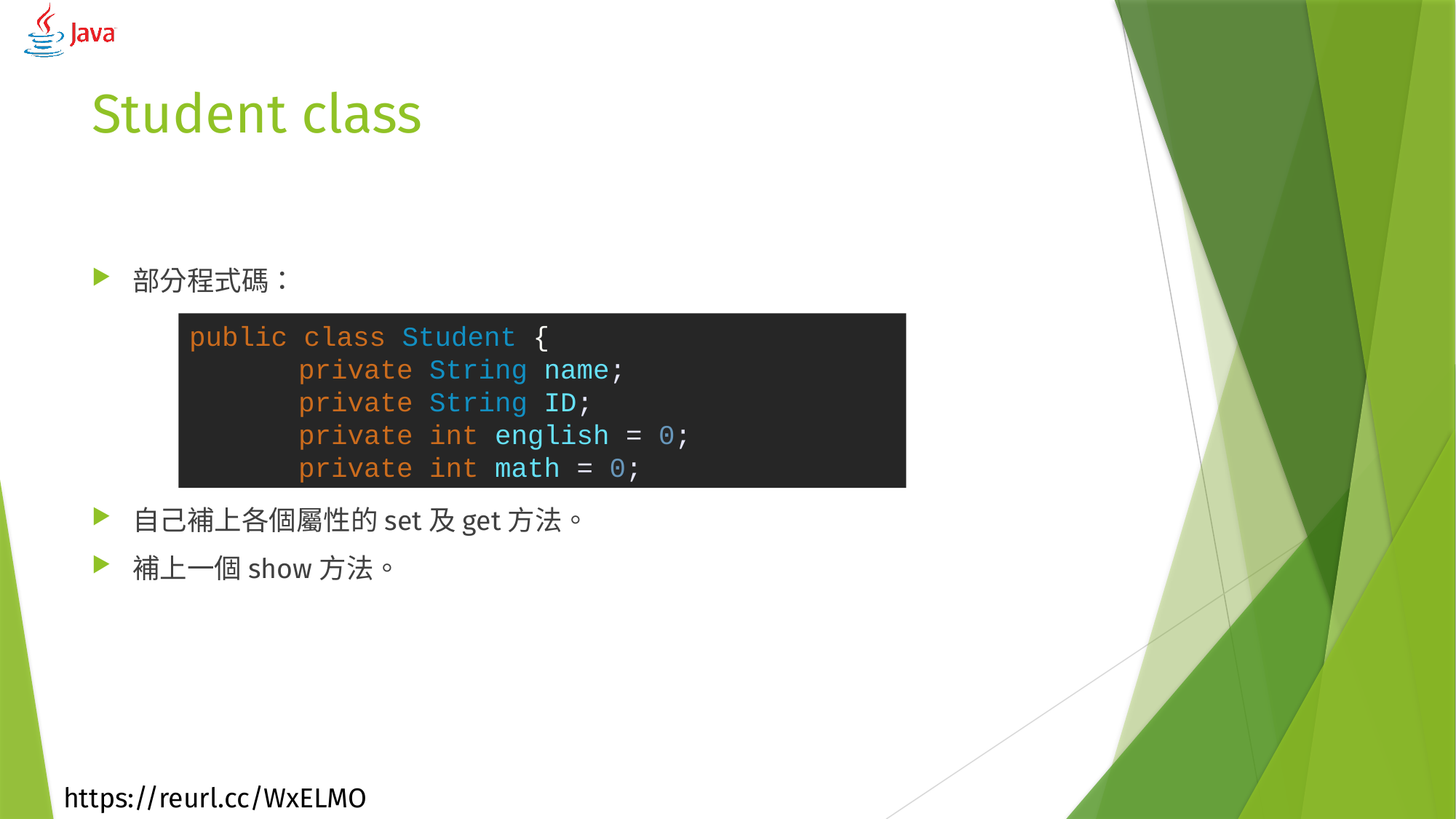

# Student class
部分程式碼：

自己補上各個屬性的set及get方法。
補上一個show方法。
public class Student {
	private String name;
	private String ID;
	private int english = 0;
	private int math = 0;